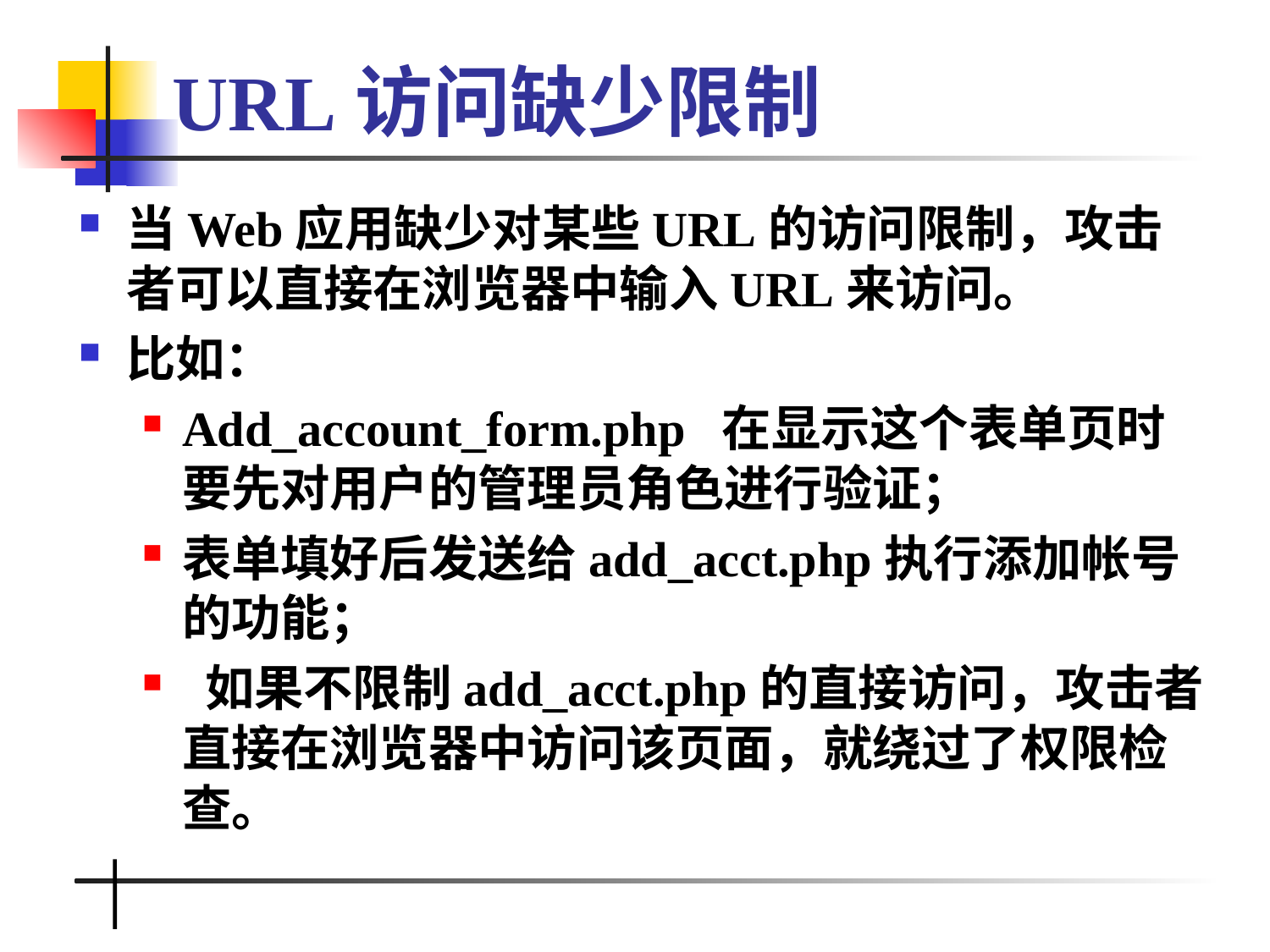

# URL访问缺少限制
当Web应用缺少对某些URL的访问限制，攻击者可以直接在浏览器中输入URL来访问。
比如：
Add_account_form.php  在显示这个表单页时要先对用户的管理员角色进行验证；
表单填好后发送给add_acct.php执行添加帐号的功能；
 如果不限制add_acct.php的直接访问，攻击者直接在浏览器中访问该页面，就绕过了权限检查。